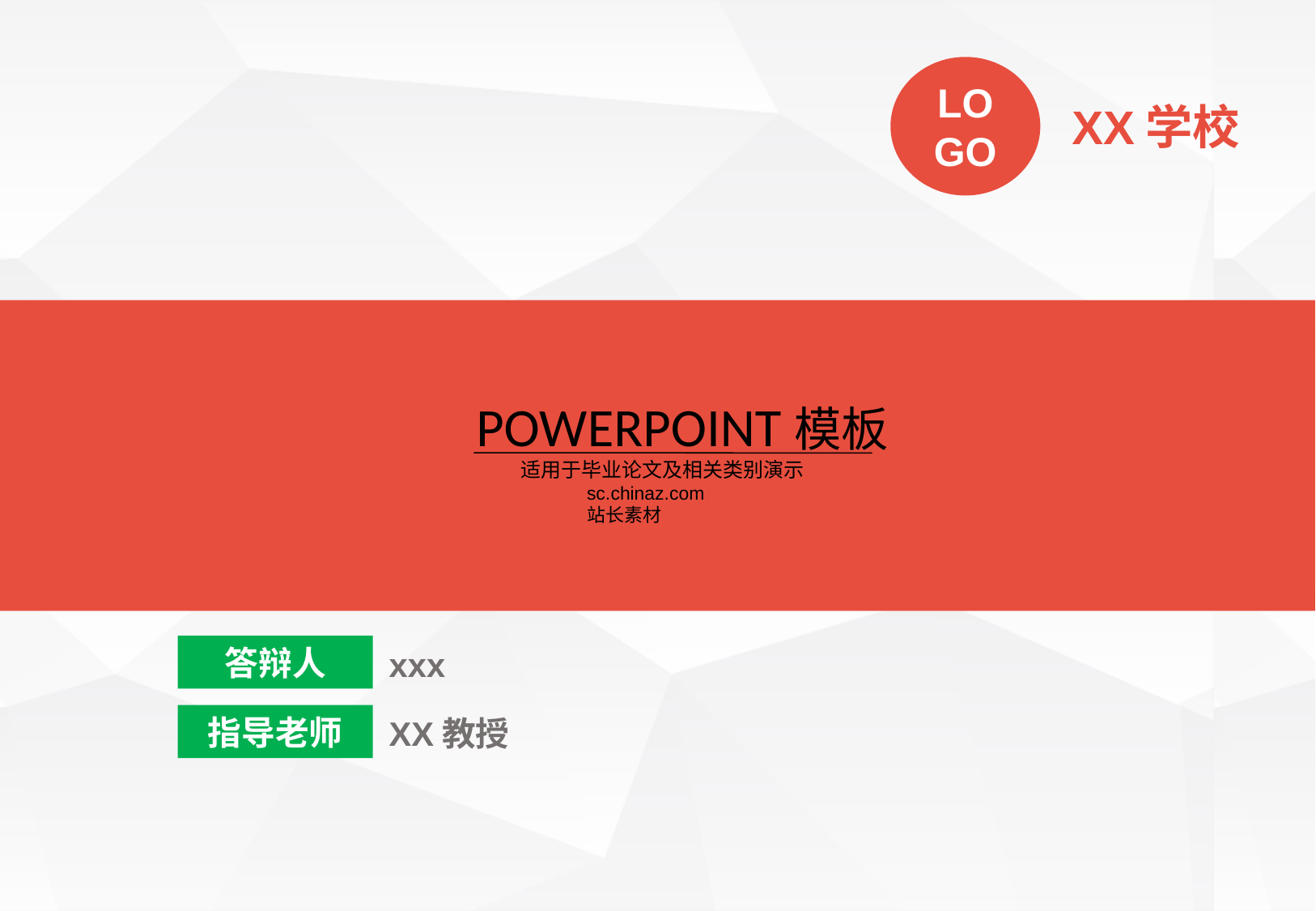

LOGO
XX学校

我们毕业啦
其实是答辩的标题地方
POWERPOINT模板
         适用于毕业论文及相关类别演示
                     sc.chinaz.com
                         站长素材

答辩人
xxx
指导老师
XX教授